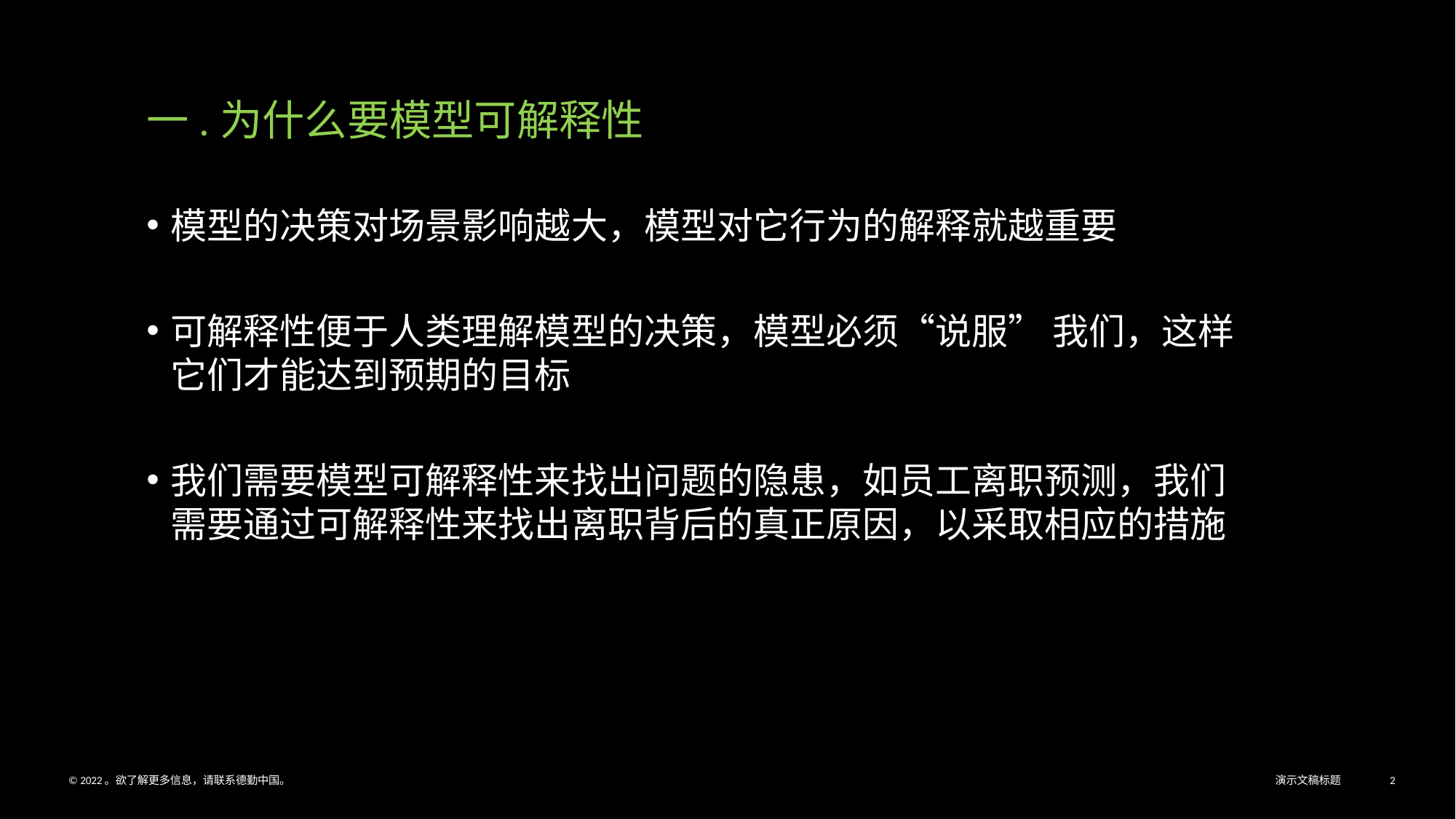

一.为什么要模型可解释性
模型的决策对场景影响越大，模型对它行为的解释就越重要

可解释性便于人类理解模型的决策，模型必须“说服” 我们，这样它们才能达到预期的目标

我们需要模型可解释性来找出问题的隐患，如员工离职预测，我们需要通过可解释性来找出离职背后的真正原因，以采取相应的措施